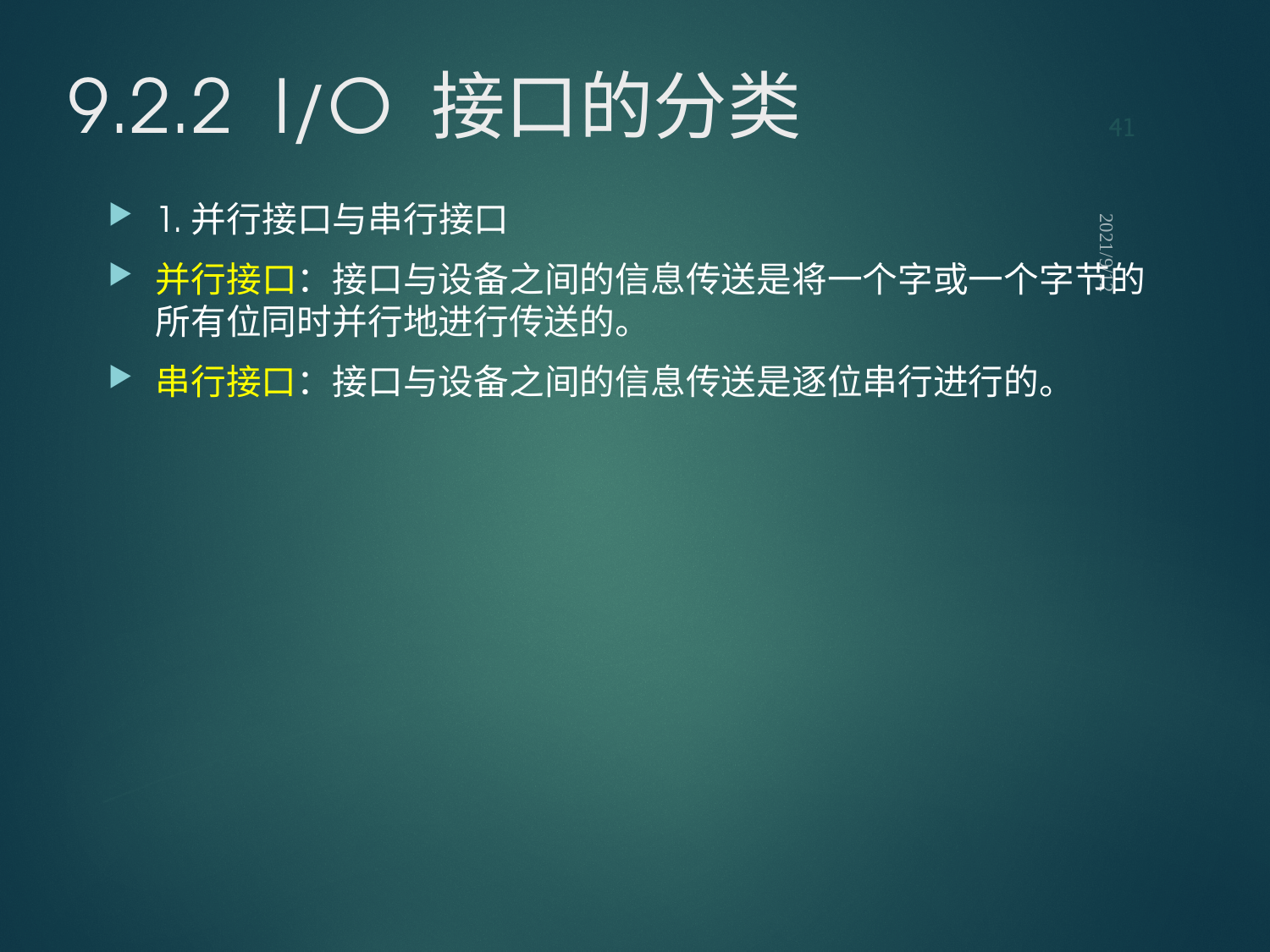

41
# 9.2.2  I/O 接口的分类
1.并行接口与串行接口
并行接口：接口与设备之间的信息传送是将一个字或一个字节的所有位同时并行地进行传送的。
串行接口：接口与设备之间的信息传送是逐位串行进行的。
2021/9/12